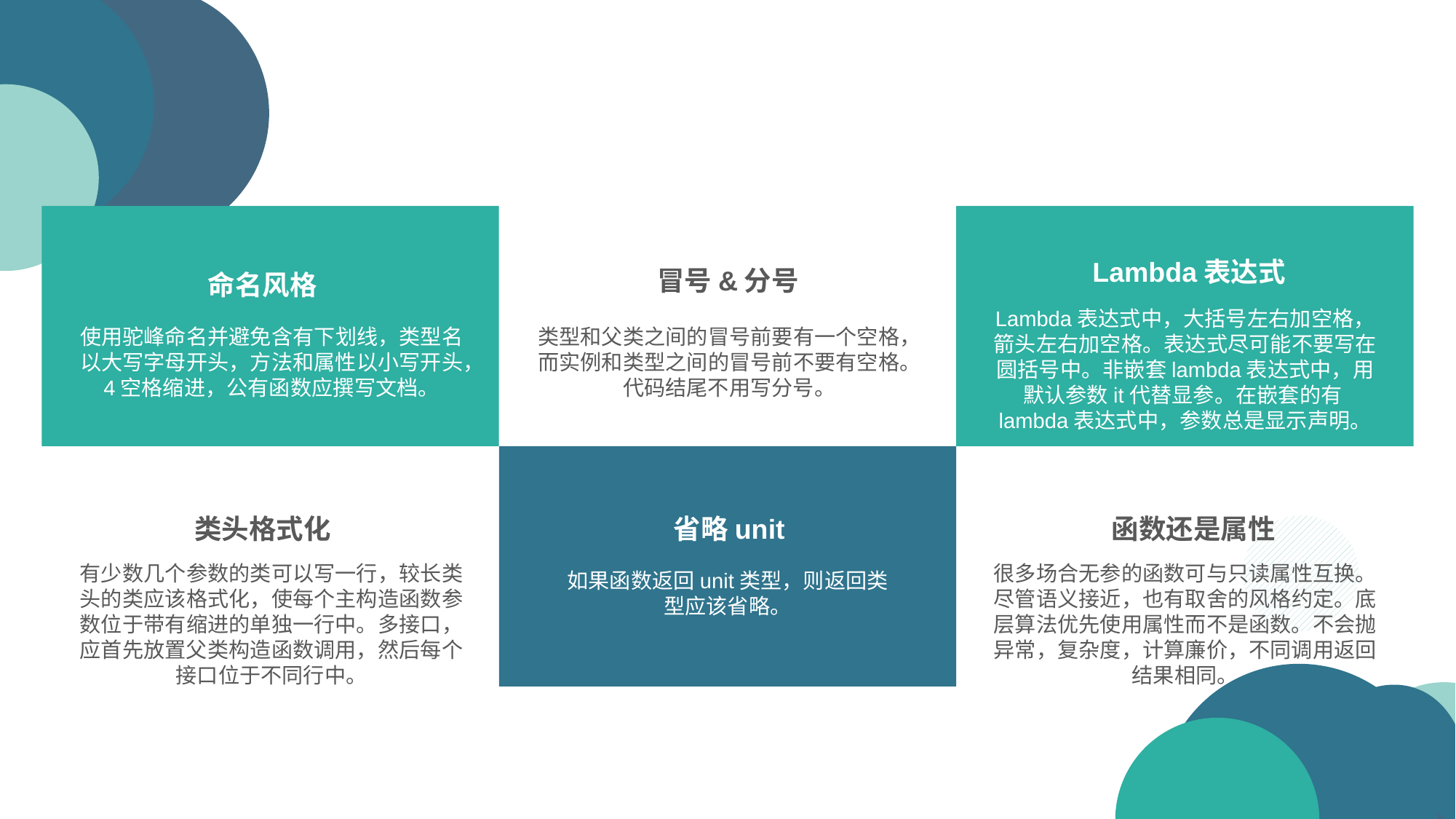

命名风格
使用驼峰命名并避免含有下划线，类型名以大写字母开头，方法和属性以小写开头，4空格缩进，公有函数应撰写文档。

Lambda表达式
Lambda表达式中，大括号左右加空格，箭头左右加空格。表达式尽可能不要写在圆括号中。非嵌套lambda表达式中，用默认参数it代替显参。在嵌套的有lambda表达式中，参数总是显示声明。
冒号&分号
类型和父类之间的冒号前要有一个空格，而实例和类型之间的冒号前不要有空格。代码结尾不用写分号。

省略unit
如果函数返回unit类型，则返回类型应该省略。
类头格式化
函数还是属性
有少数几个参数的类可以写一行，较长类头的类应该格式化，使每个主构造函数参数位于带有缩进的单独一行中。多接口，应首先放置父类构造函数调用，然后每个接口位于不同行中。
很多场合无参的函数可与只读属性互换。尽管语义接近，也有取舍的风格约定。底层算法优先使用属性而不是函数。不会抛异常，复杂度，计算廉价，不同调用返回结果相同。